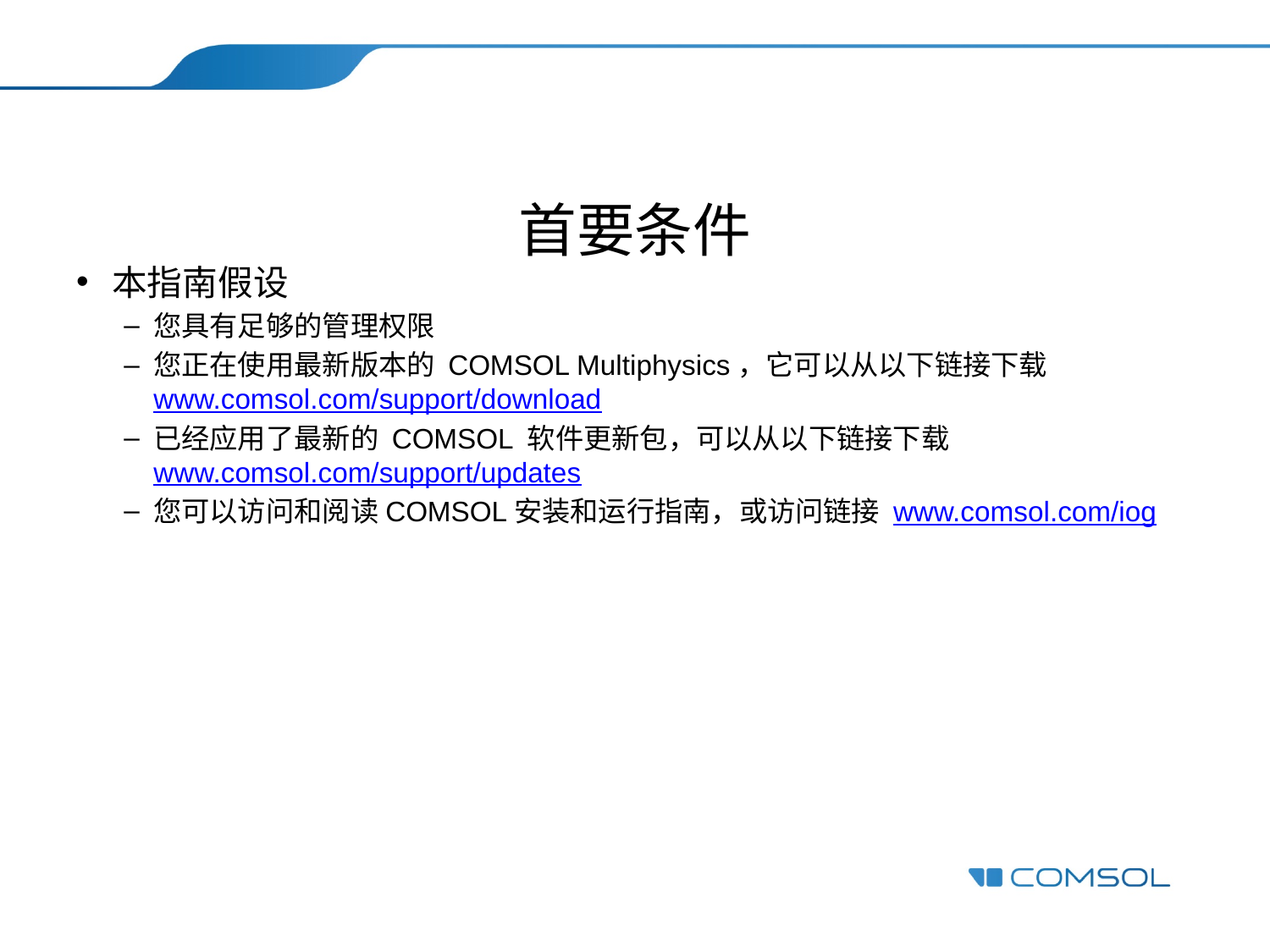

# 首要条件
本指南假设
您具有足够的管理权限
您正在使用最新版本的 COMSOL Multiphysics，它可以从以下链接下载 www.comsol.com/support/download
已经应用了最新的 COMSOL 软件更新包，可以从以下链接下载 www.comsol.com/support/updates
您可以访问和阅读COMSOL安装和运行指南，或访问链接 www.comsol.com/iog